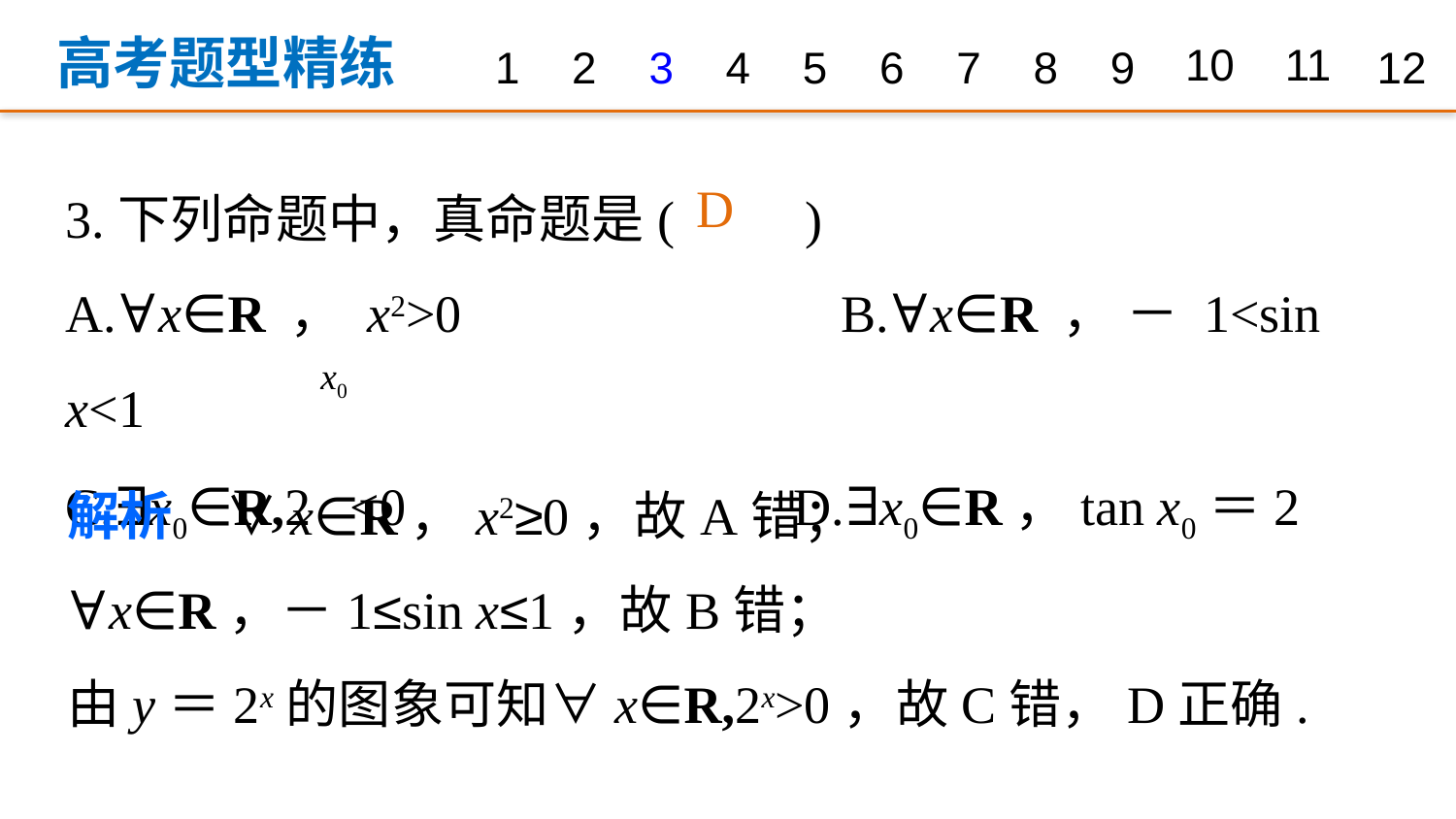

高考题型精练
1
2
3
4
5
6
7
8
9
10
11
12
3.下列命题中，真命题是(　　)
A.∀x∈R，x2>0  			B.∀x∈R，－1<sin x<1
C.∃x0∈R,2   <0  			D.∃x0∈R，tan x0＝2
D
x0
解析　∀x∈R，x2≥0，故A错；
∀x∈R，－1≤sin x≤1，故B错；
由y＝2x的图象可知∀x∈R,2x>0，故C错，D正确.